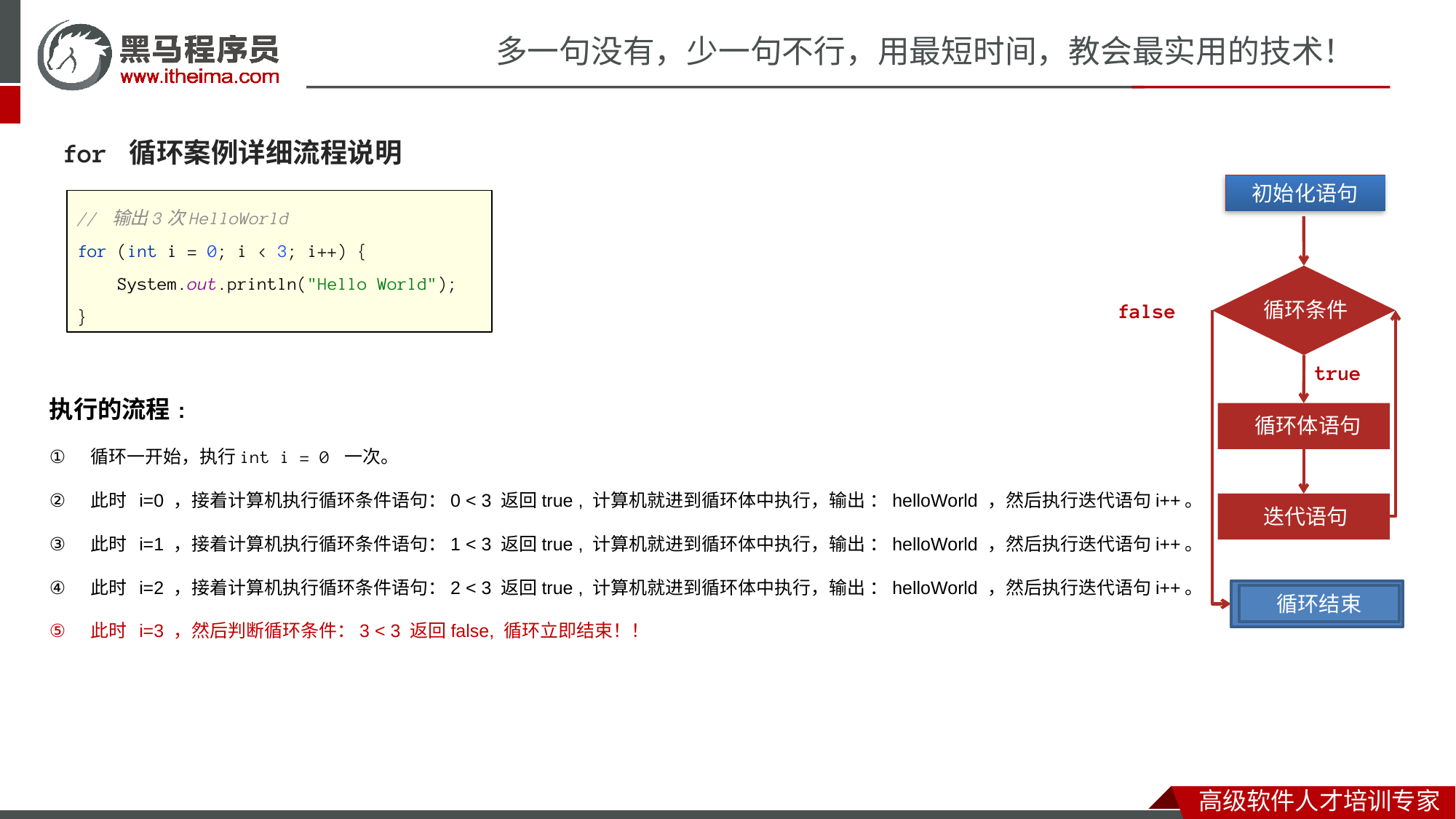

for 循环案例详细流程说明
初始化语句
语句体
初始化语句
// 输出3次HelloWorld
for (int i = 0; i < 3; i++) {
    System.out.println("Hello World");
}

循环条件
false
true
执行的流程:
循环一开始，执行int i = 0 一次。
此时  i=0 ，接着计算机执行循环条件语句：0 < 3 返回true , 计算机就进到循环体中执行，输出 ：helloWorld ，然后执行迭代语句i++。
此时  i=1 ，接着计算机执行循环条件语句：1 < 3 返回true , 计算机就进到循环体中执行，输出 ：helloWorld ，然后执行迭代语句i++。
此时  i=2 ，接着计算机执行循环条件语句：2 < 3 返回true , 计算机就进到循环体中执行，输出 ：helloWorld ，然后执行迭代语句i++。
此时  i=3 ，然后判断循环条件：3 < 3 返回false, 循环立即结束！！

循环体语句

迭代语句

循环结束